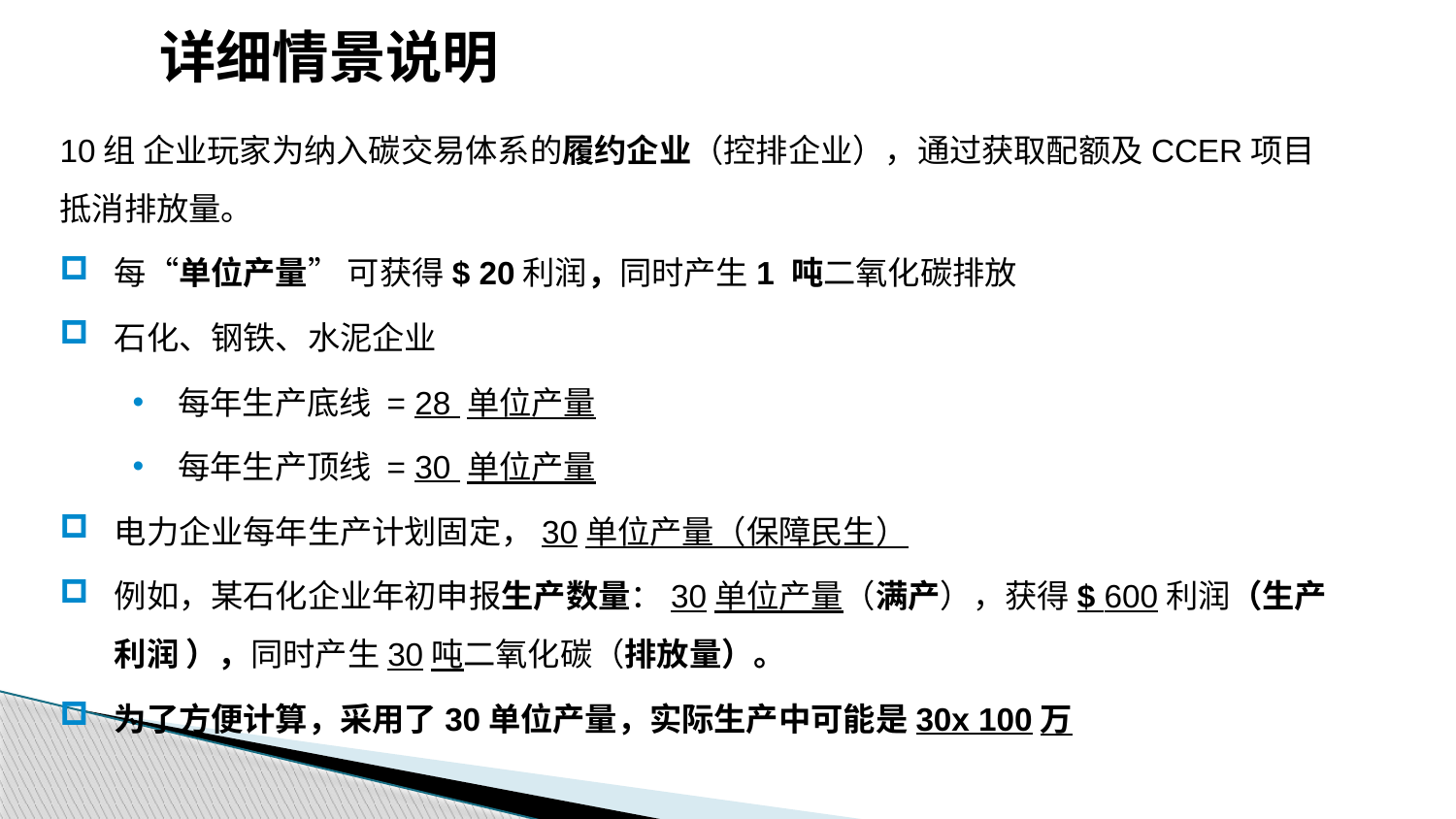

详细情景说明
10组 企业玩家为纳入碳交易体系的履约企业（控排企业），通过获取配额及CCER项目抵消排放量。
每“单位产量” 可获得$ 20利润，同时产生1 吨二氧化碳排放
石化、钢铁、水泥企业
每年生产底线 = 28 单位产量
每年生产顶线 = 30 单位产量
电力企业每年生产计划固定，30单位产量（保障民生）
例如，某石化企业年初申报生产数量：30单位产量（满产），获得$ 600利润（生产利润 ），同时产生30吨二氧化碳（排放量）。
为了方便计算，采用了30单位产量，实际生产中可能是30x 100万